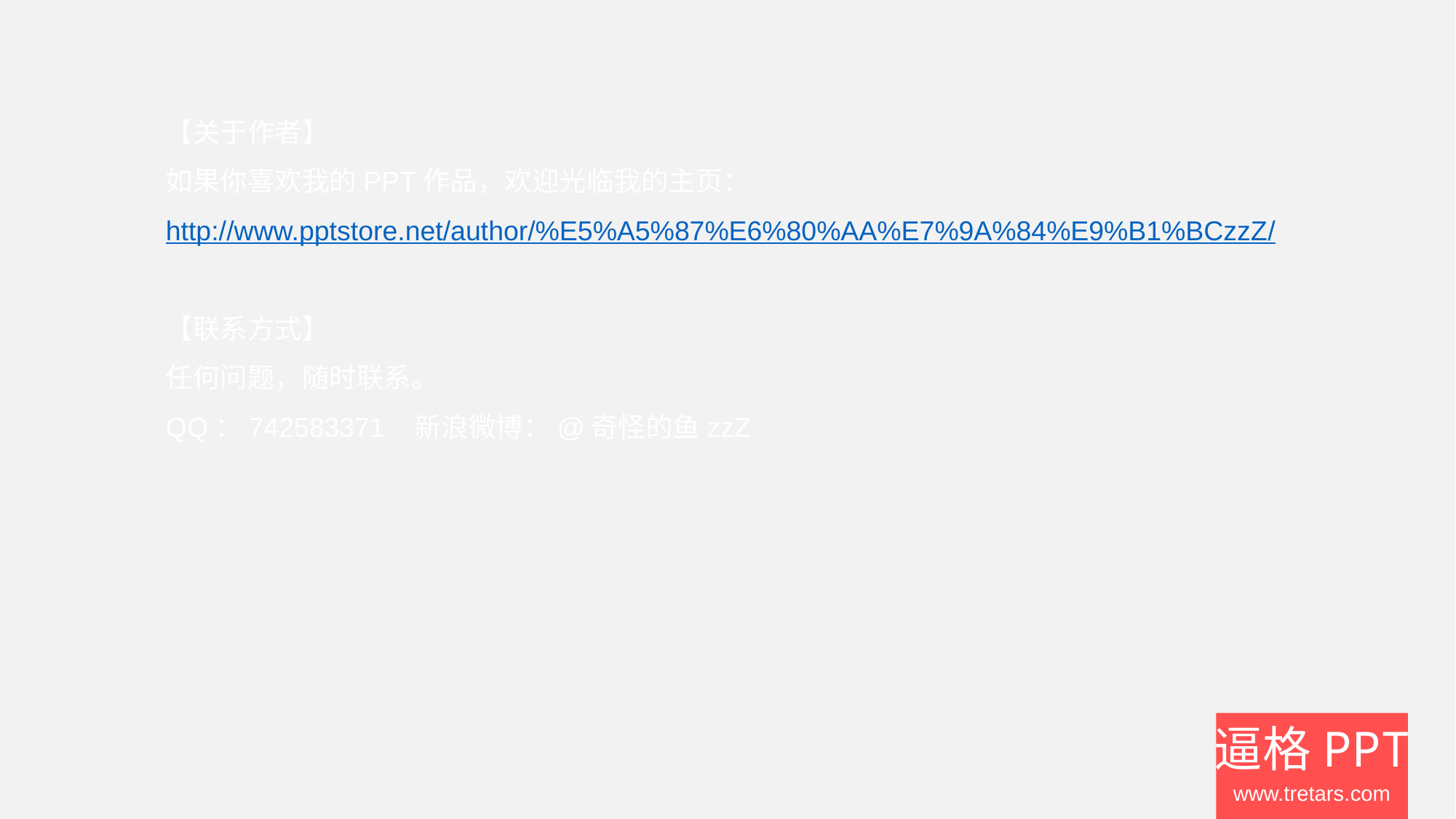

【关于作者】
如果你喜欢我的PPT作品，欢迎光临我的主页：http://www.pptstore.net/author/%E5%A5%87%E6%80%AA%E7%9A%84%E9%B1%BCzzZ/

【联系方式】
任何问题，随时联系。
QQ：742583371   新浪微博：@奇怪的鱼zzZ